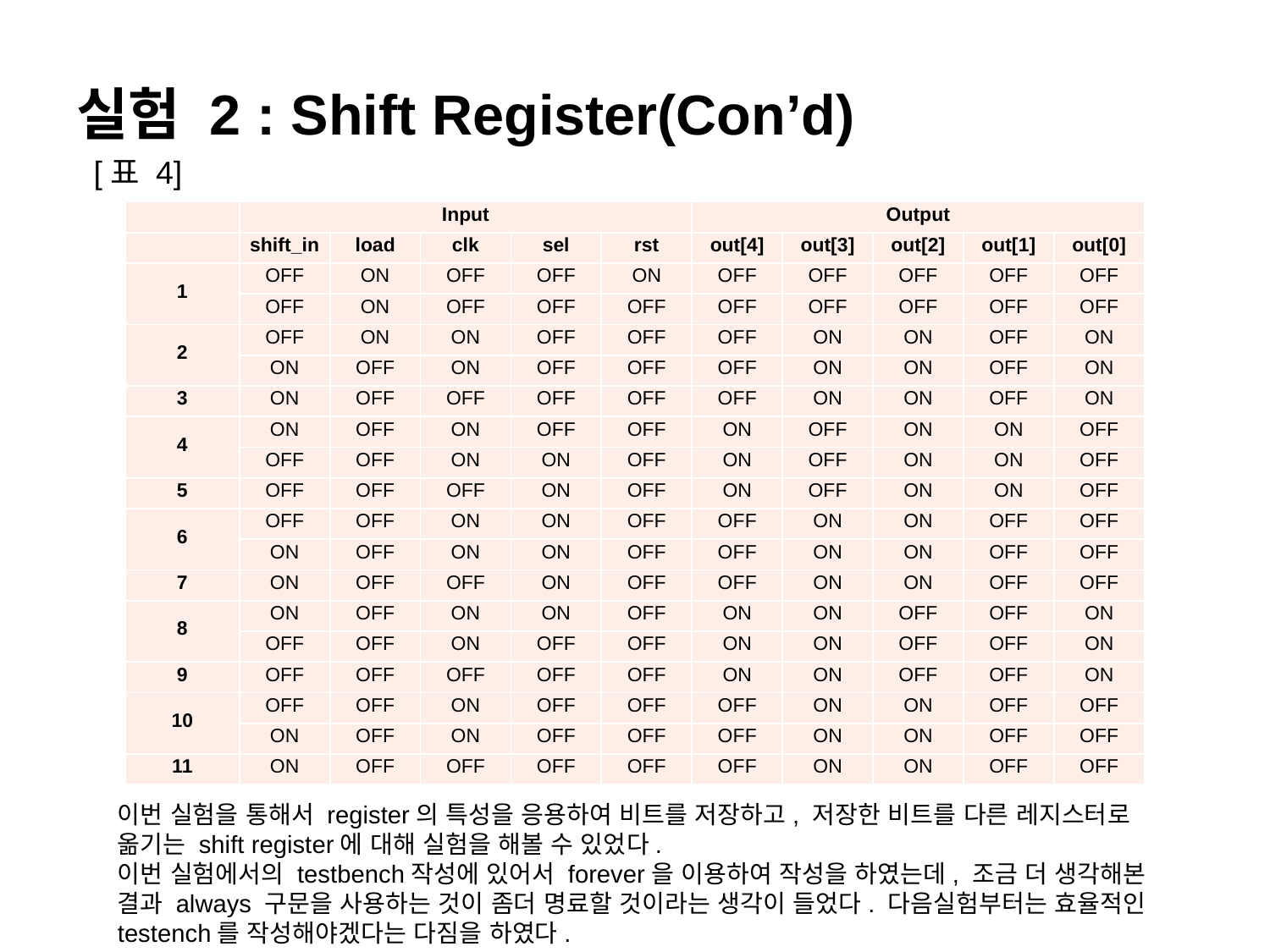

# 실험 2 : Shift Register(Con’d)
[표 4]
|  | Input |  |  |  |  | Output |  |  |  |  |
| --- | --- | --- | --- | --- | --- | --- | --- | --- | --- | --- |
|  | shift\_in | load | clk | sel | rst | out[4] | out[3] | out[2] | out[1] | out[0] |
| 1 | OFF | ON | OFF | OFF | ON | OFF | OFF | OFF | OFF | OFF |
|  | OFF | ON | OFF | OFF | OFF | OFF | OFF | OFF | OFF | OFF |
| 2 | OFF | ON | ON | OFF | OFF | OFF | ON | ON | OFF | ON |
|  | ON | OFF | ON | OFF | OFF | OFF | ON | ON | OFF | ON |
| 3 | ON | OFF | OFF | OFF | OFF | OFF | ON | ON | OFF | ON |
| 4 | ON | OFF | ON | OFF | OFF | ON | OFF | ON | ON | OFF |
|  | OFF | OFF | ON | ON | OFF | ON | OFF | ON | ON | OFF |
| 5 | OFF | OFF | OFF | ON | OFF | ON | OFF | ON | ON | OFF |
| 6 | OFF | OFF | ON | ON | OFF | OFF | ON | ON | OFF | OFF |
|  | ON | OFF | ON | ON | OFF | OFF | ON | ON | OFF | OFF |
| 7 | ON | OFF | OFF | ON | OFF | OFF | ON | ON | OFF | OFF |
| 8 | ON | OFF | ON | ON | OFF | ON | ON | OFF | OFF | ON |
|  | OFF | OFF | ON | OFF | OFF | ON | ON | OFF | OFF | ON |
| 9 | OFF | OFF | OFF | OFF | OFF | ON | ON | OFF | OFF | ON |
| 10 | OFF | OFF | ON | OFF | OFF | OFF | ON | ON | OFF | OFF |
|  | ON | OFF | ON | OFF | OFF | OFF | ON | ON | OFF | OFF |
| 11 | ON | OFF | OFF | OFF | OFF | OFF | ON | ON | OFF | OFF |
이번 실험을 통해서 register의 특성을 응용하여 비트를 저장하고, 저장한 비트를 다른 레지스터로 옮기는 shift register에 대해 실험을 해볼 수 있었다.
이번 실험에서의 testbench작성에 있어서 forever을 이용하여 작성을 하였는데, 조금 더 생각해본 결과 always 구문을 사용하는 것이 좀더 명료할 것이라는 생각이 들었다. 다음실험부터는 효율적인 testench를 작성해야겠다는 다짐을 하였다.